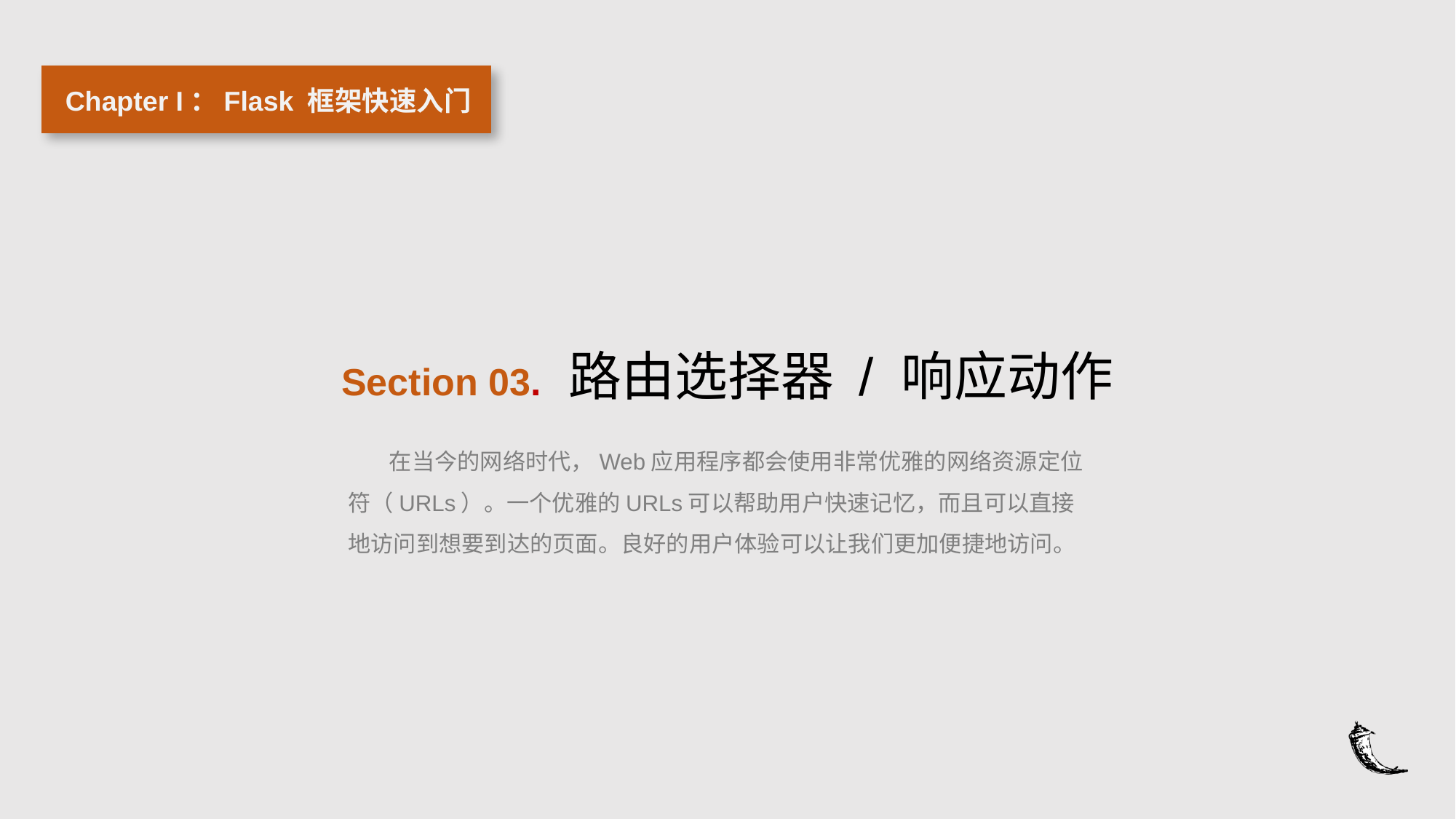

Chapter I：Flask 框架快速入门
Section 03. 路由选择器 / 响应动作
       在当今的网络时代，Web应用程序都会使用非常优雅的网络资源定位符（URLs）。一个优雅的URLs可以帮助用户快速记忆，而且可以直接地访问到想要到达的页面。良好的用户体验可以让我们更加便捷地访问。